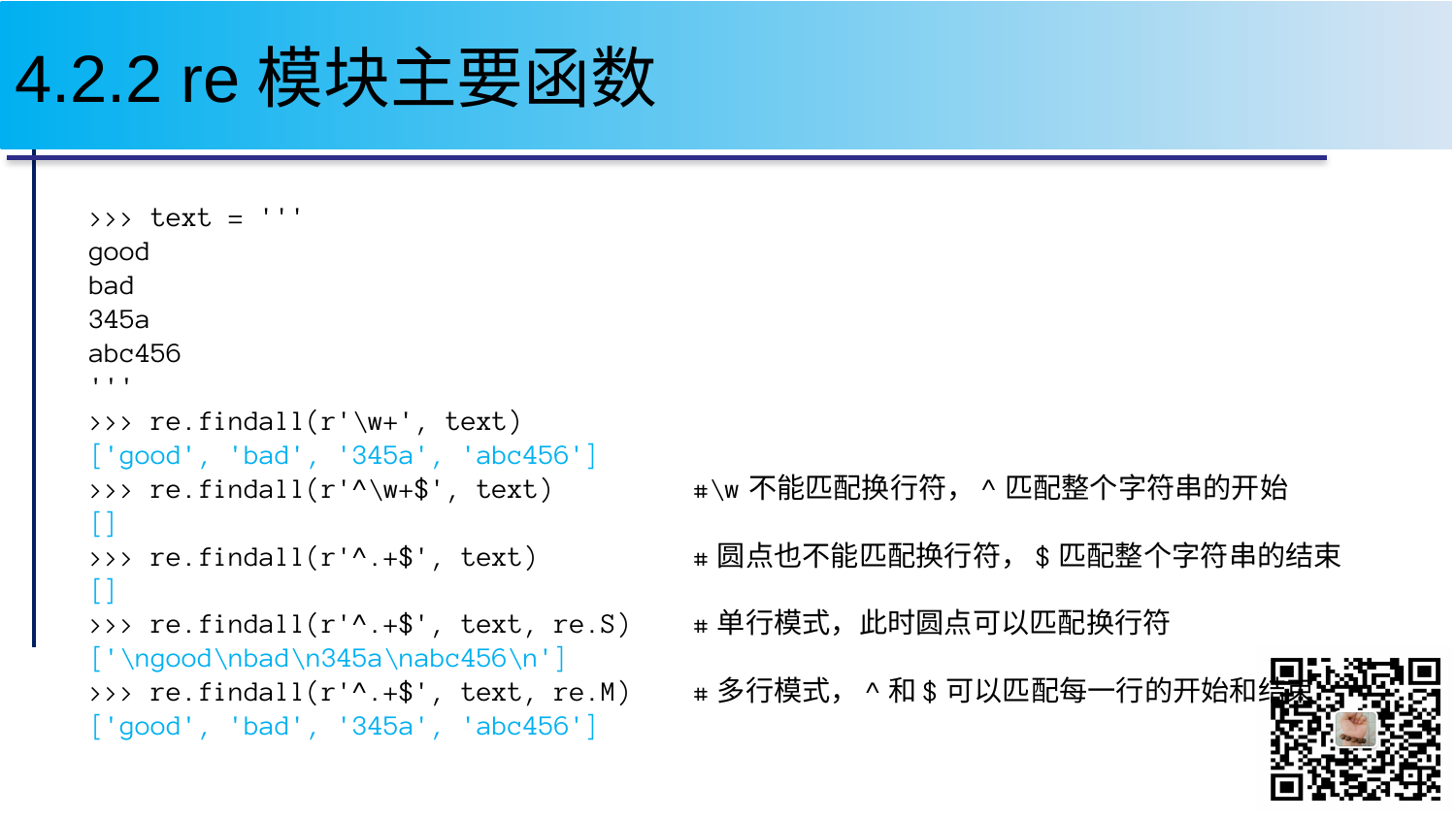

100
# 4.2.2 re模块主要函数
>>> text = '''
good
bad
345a
abc456
'''
>>> re.findall(r'\w+', text)
['good', 'bad', '345a', 'abc456']
>>> re.findall(r'^\w+$', text)         #\w不能匹配换行符，^匹配整个字符串的开始
[]
>>> re.findall(r'^.+$', text)          #圆点也不能匹配换行符，$匹配整个字符串的结束
[]
>>> re.findall(r'^.+$', text, re.S)    #单行模式，此时圆点可以匹配换行符
['\ngood\nbad\n345a\nabc456\n']
>>> re.findall(r'^.+$', text, re.M)    #多行模式，^和$可以匹配每一行的开始和结束
['good', 'bad', '345a', 'abc456']